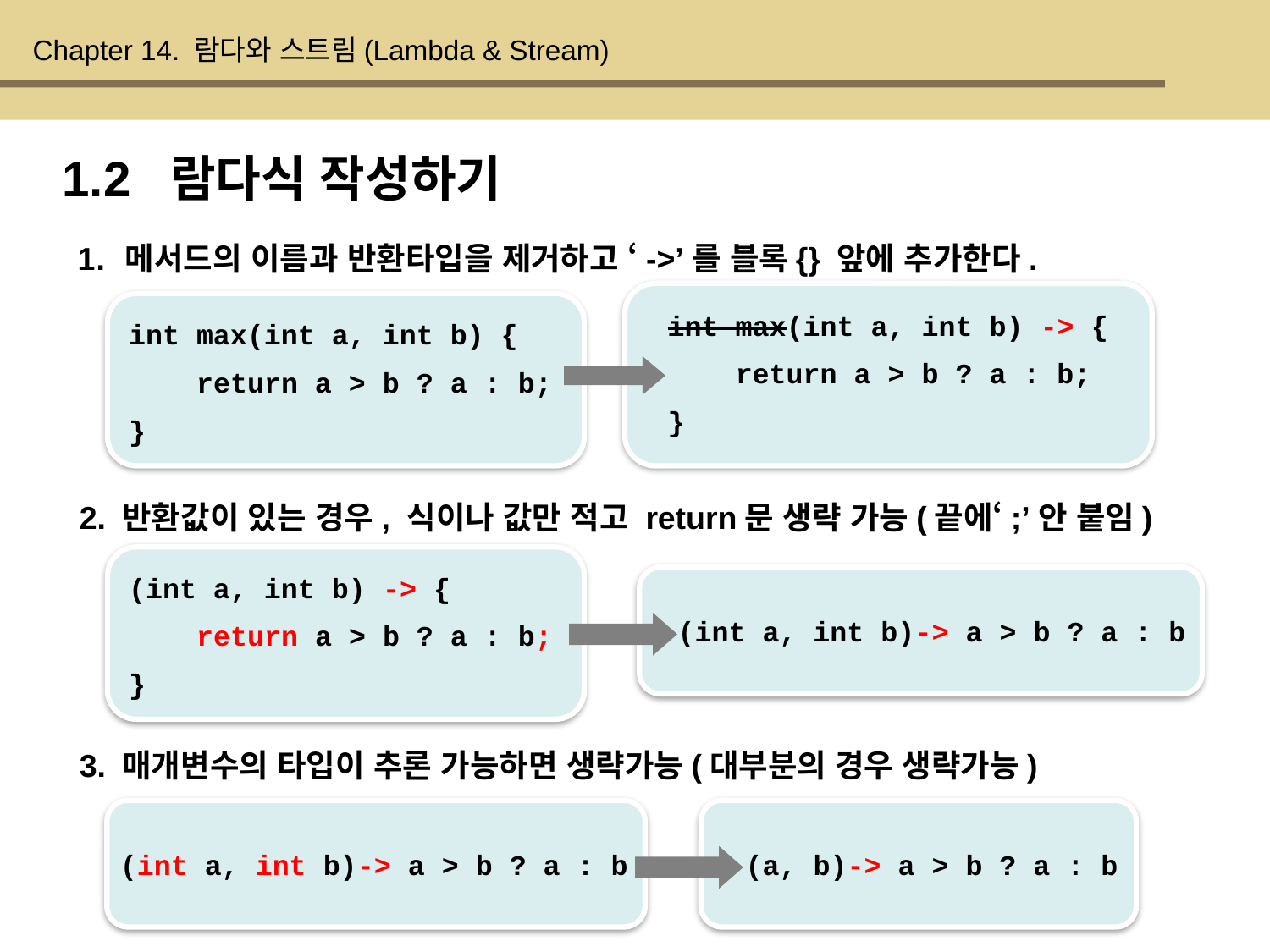

Chapter 14. 람다와 스트림(Lambda & Stream)

1.2  람다식 작성하기
메서드의 이름과 반환타입을 제거하고 ‘->’를 블록{} 앞에 추가한다.

int max(int a, int b) -> {
    return a > b ? a : b;
}

int max(int a, int b) {
    return a > b ? a : b;
}
2. 반환값이 있는 경우, 식이나 값만 적고 return문 생략 가능(끝에‘;’안 붙임)

(int a, int b) -> {
    return a > b ? a : b;
}

(int a, int b)-> a > b ? a : b

3. 매개변수의 타입이 추론 가능하면 생략가능(대부분의 경우 생략가능)

(int a, int b)-> a > b ? a : b

 (a, b)-> a > b ? a : b